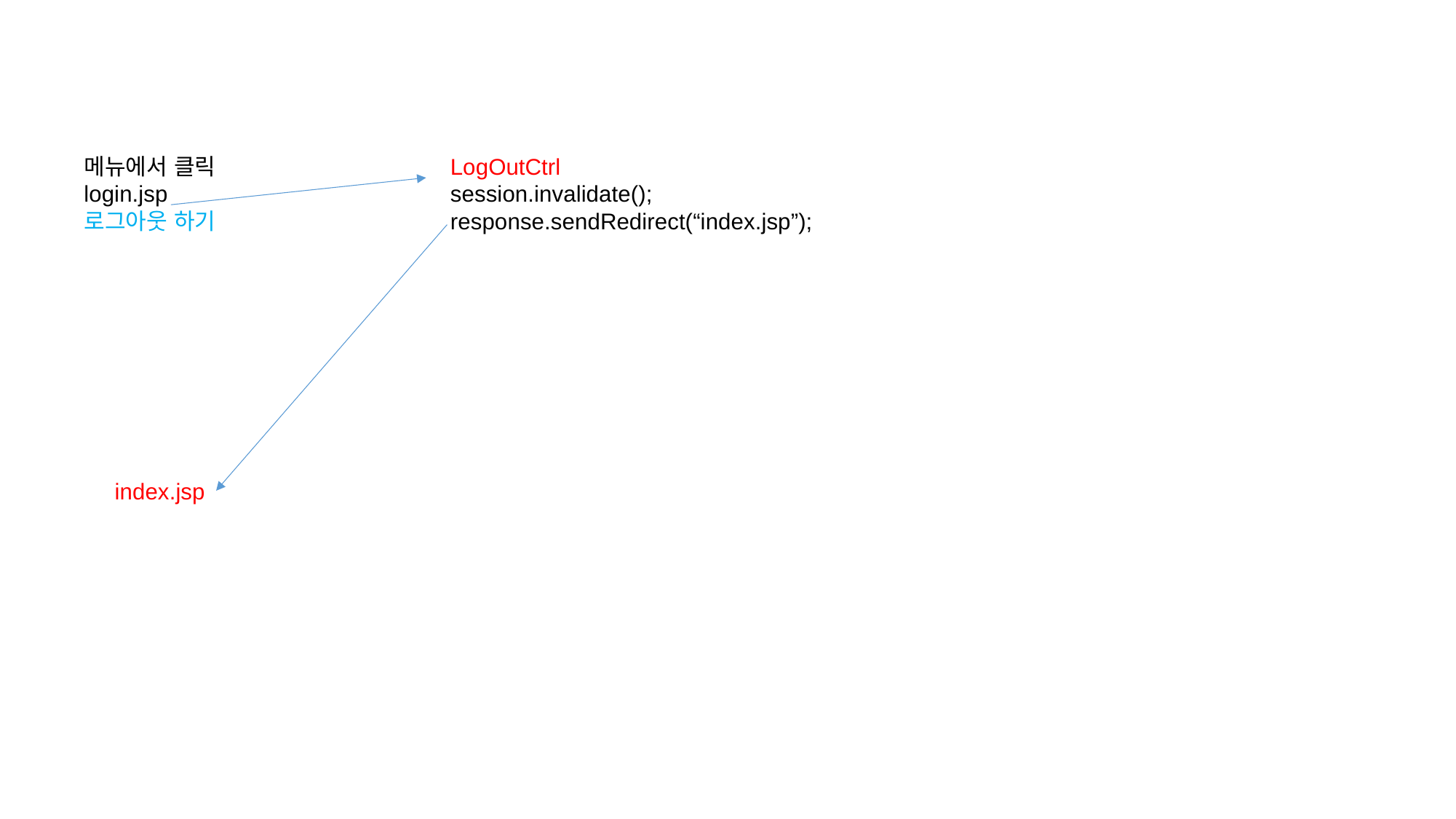

메뉴에서 클릭
login.jsp
로그아웃 하기
LogOutCtrl
session.invalidate();
response.sendRedirect(“index.jsp”);

index.jsp